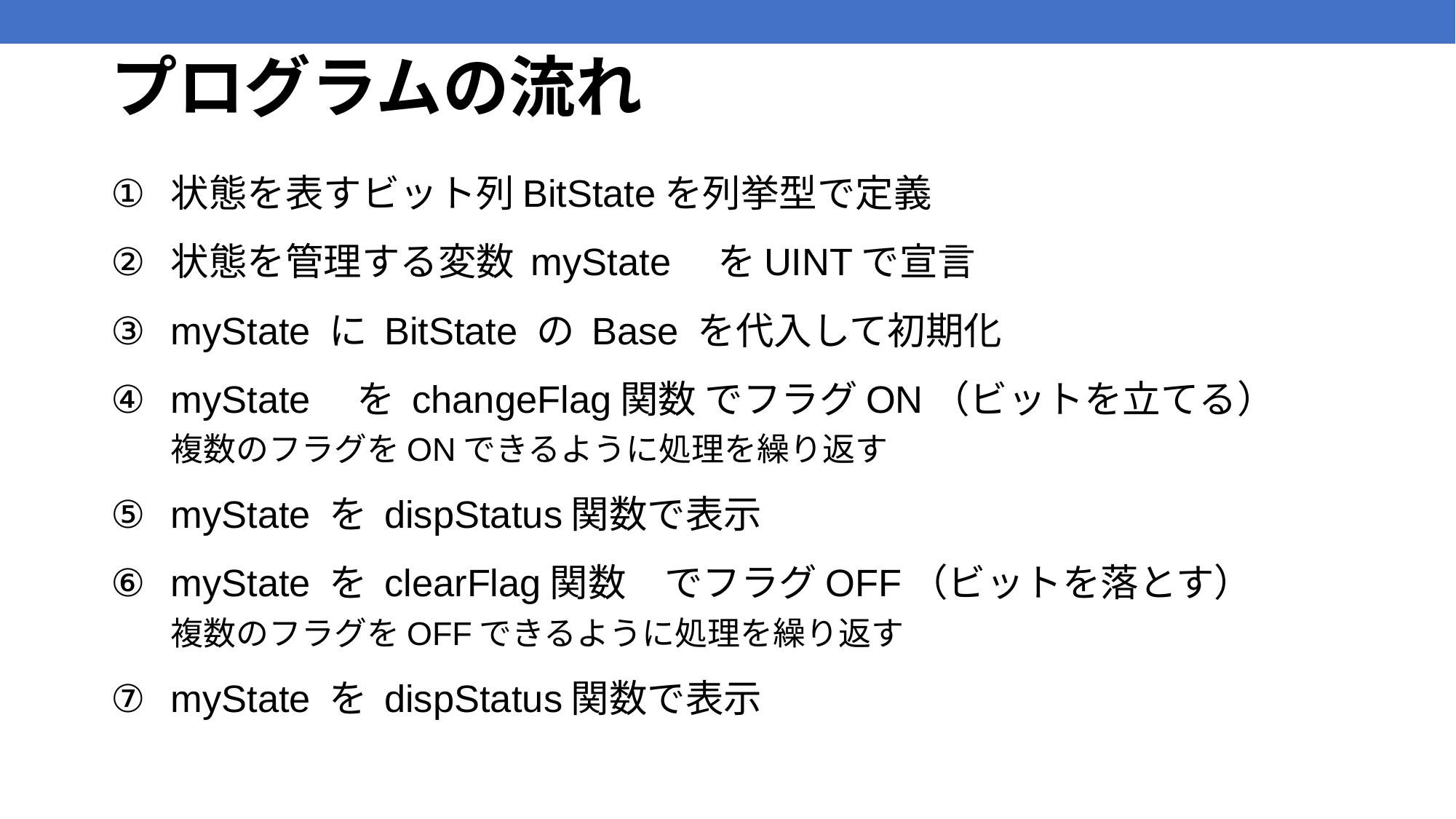

# プログラムの流れ
状態を表すビット列BitStateを列挙型で定義
状態を管理する変数 myState　をUINTで宣言
myState に BitState の Base を代入して初期化
myState　を changeFlag関数 でフラグON（ビットを立てる）
複数のフラグをONできるように処理を繰り返す
myState を dispStatus関数で表示
myState を clearFlag関数　でフラグOFF（ビットを落とす）
複数のフラグをOFFできるように処理を繰り返す
myState を dispStatus関数で表示